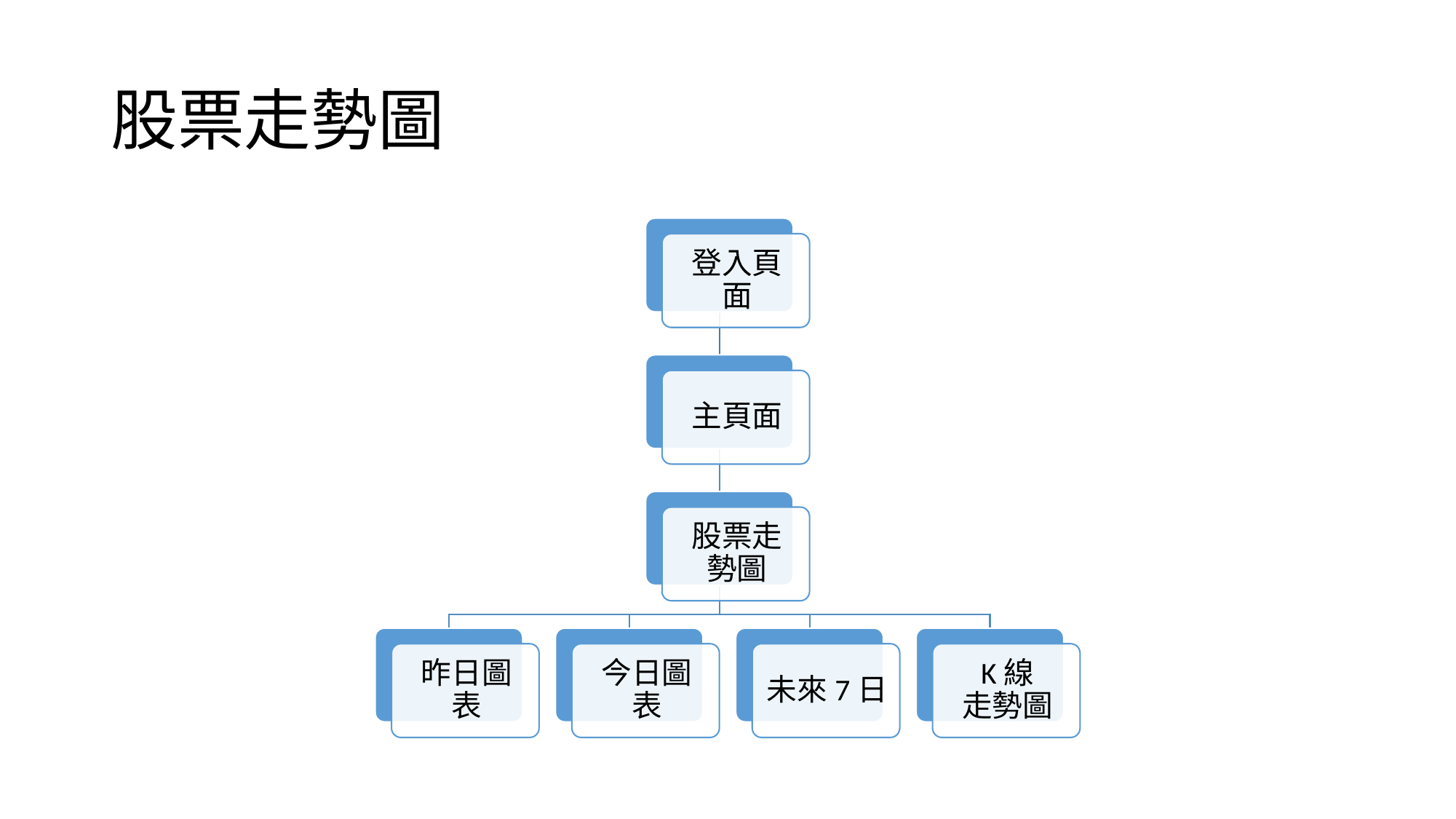

# 股票走勢圖
登入頁面
主頁面
股票走勢圖
昨日圖表
今日圖表
未來7日
K線
走勢圖